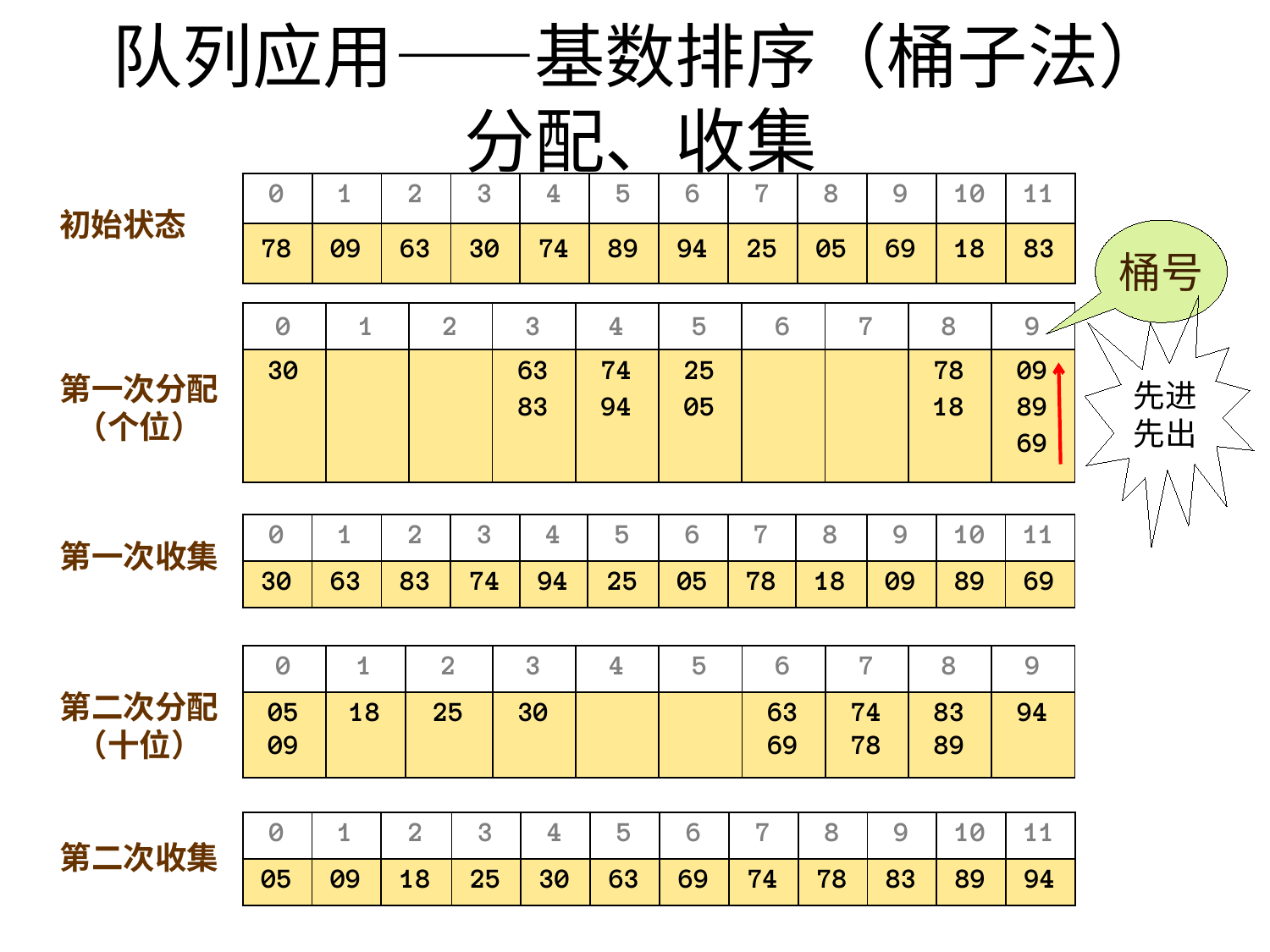

# 队列应用——基数排序（桶子法） 分配、收集
| 0 | 1 | 2 | 3 | 4 | 5 | 6 | 7 | 8 | 9 | 10 | 11 |
| --- | --- | --- | --- | --- | --- | --- | --- | --- | --- | --- | --- |
| 78 | 09 | 63 | 30 | 74 | 89 | 94 | 25 | 05 | 69 | 18 | 83 |
初始状态
桶号
| 0 | 1 | 2 | 3 | 4 | 5 | 6 | 7 | 8 | 9 |
| --- | --- | --- | --- | --- | --- | --- | --- | --- | --- |
| 30 |  |  | 63 83 | 74 94 | 25 05 |  |  | 78 18 | 09 89 69 |
先进先出
第一次分配
（个位）
| 0 | 1 | 2 | 3 | 4 | 5 | 6 | 7 | 8 | 9 | 10 | 11 |
| --- | --- | --- | --- | --- | --- | --- | --- | --- | --- | --- | --- |
| 30 | 63 | 83 | 74 | 94 | 25 | 05 | 78 | 18 | 09 | 89 | 69 |
第一次收集
| 0 | 1 | 2 | 3 | 4 | 5 | 6 | 7 | 8 | 9 |
| --- | --- | --- | --- | --- | --- | --- | --- | --- | --- |
| 05 09 | 18 | 25 | 30 |  |  | 63 69 | 74 78 | 83 89 | 94 |
第二次分配
（十位）
| 0 | 1 | 2 | 3 | 4 | 5 | 6 | 7 | 8 | 9 | 10 | 11 |
| --- | --- | --- | --- | --- | --- | --- | --- | --- | --- | --- | --- |
| 05 | 09 | 18 | 25 | 30 | 63 | 69 | 74 | 78 | 83 | 89 | 94 |
第二次收集
166